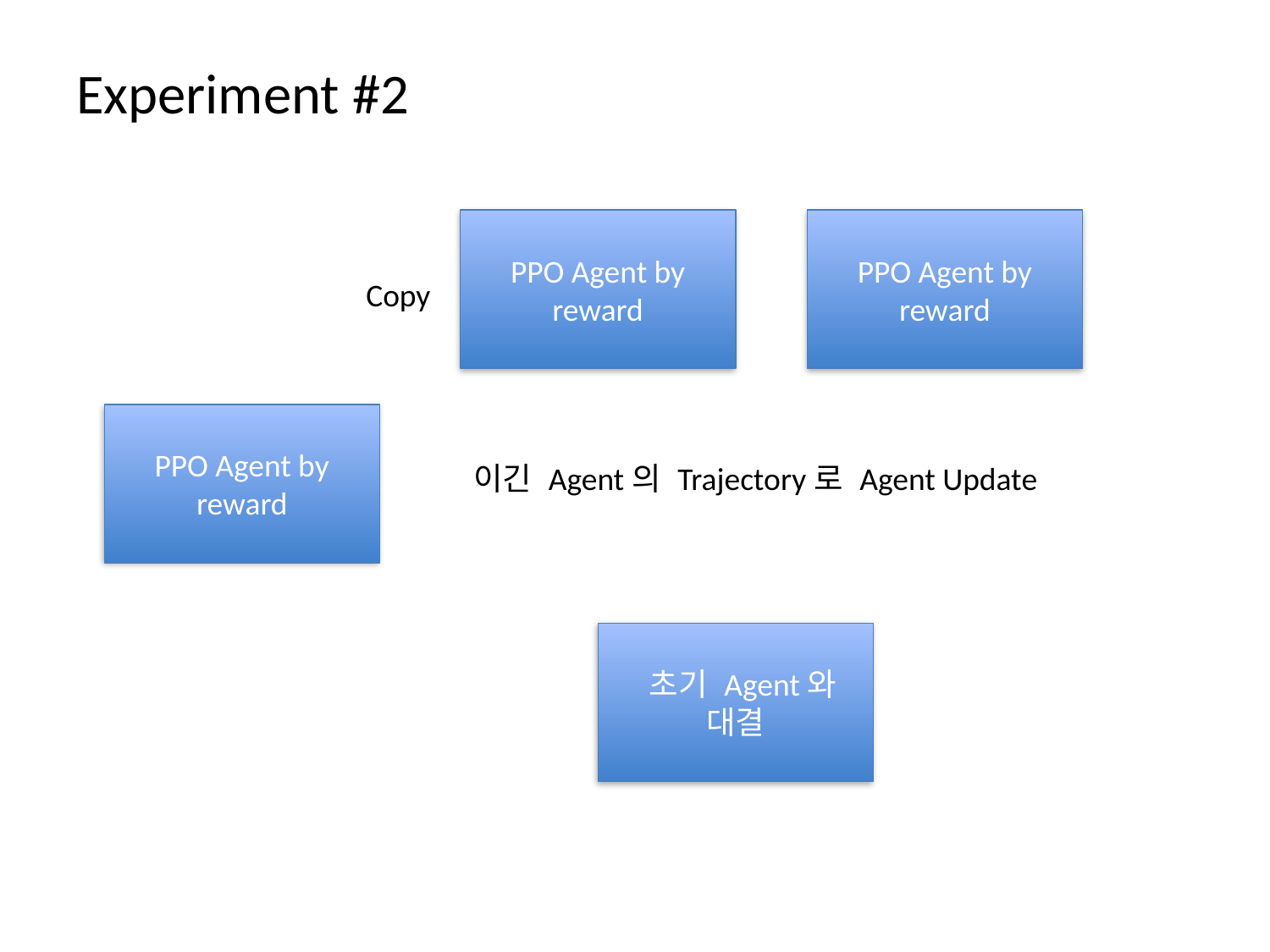

# Experiment #2
PPO Agent by reward
PPO Agent by reward
Copy
PPO Agent by reward
이긴 Agent의 Trajectory로 Agent Update
 초기 Agent와
대결